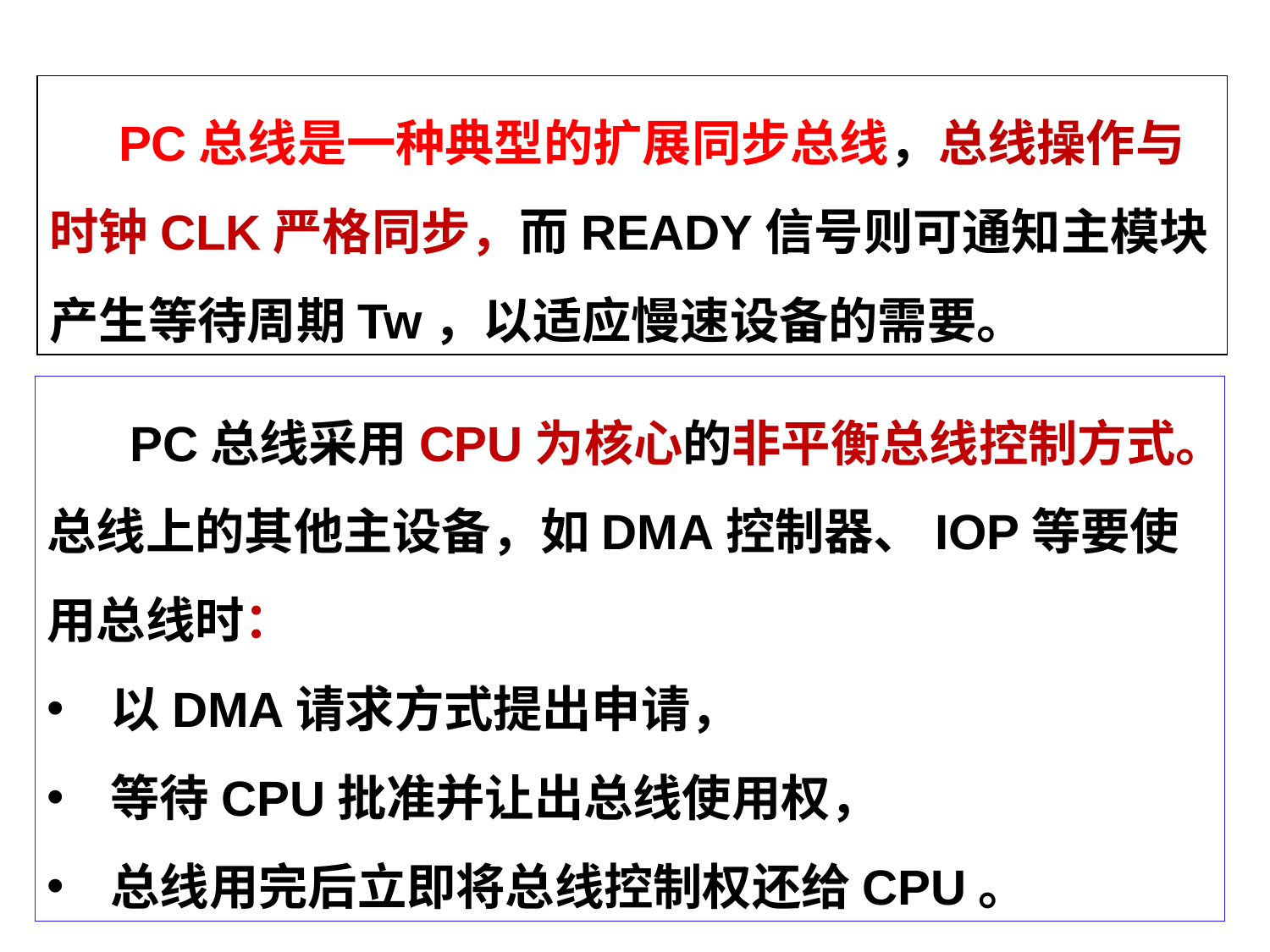

PC总线是一种典型的扩展同步总线，总线操作与时钟CLK严格同步，而READY信号则可通知主模块产生等待周期Tw，以适应慢速设备的需要。
      PC总线采用CPU为核心的非平衡总线控制方式。总线上的其他主设备，如DMA控制器、IOP等要使用总线时：
以DMA请求方式提出申请，
等待CPU批准并让出总线使用权，
总线用完后立即将总线控制权还给CPU。
173